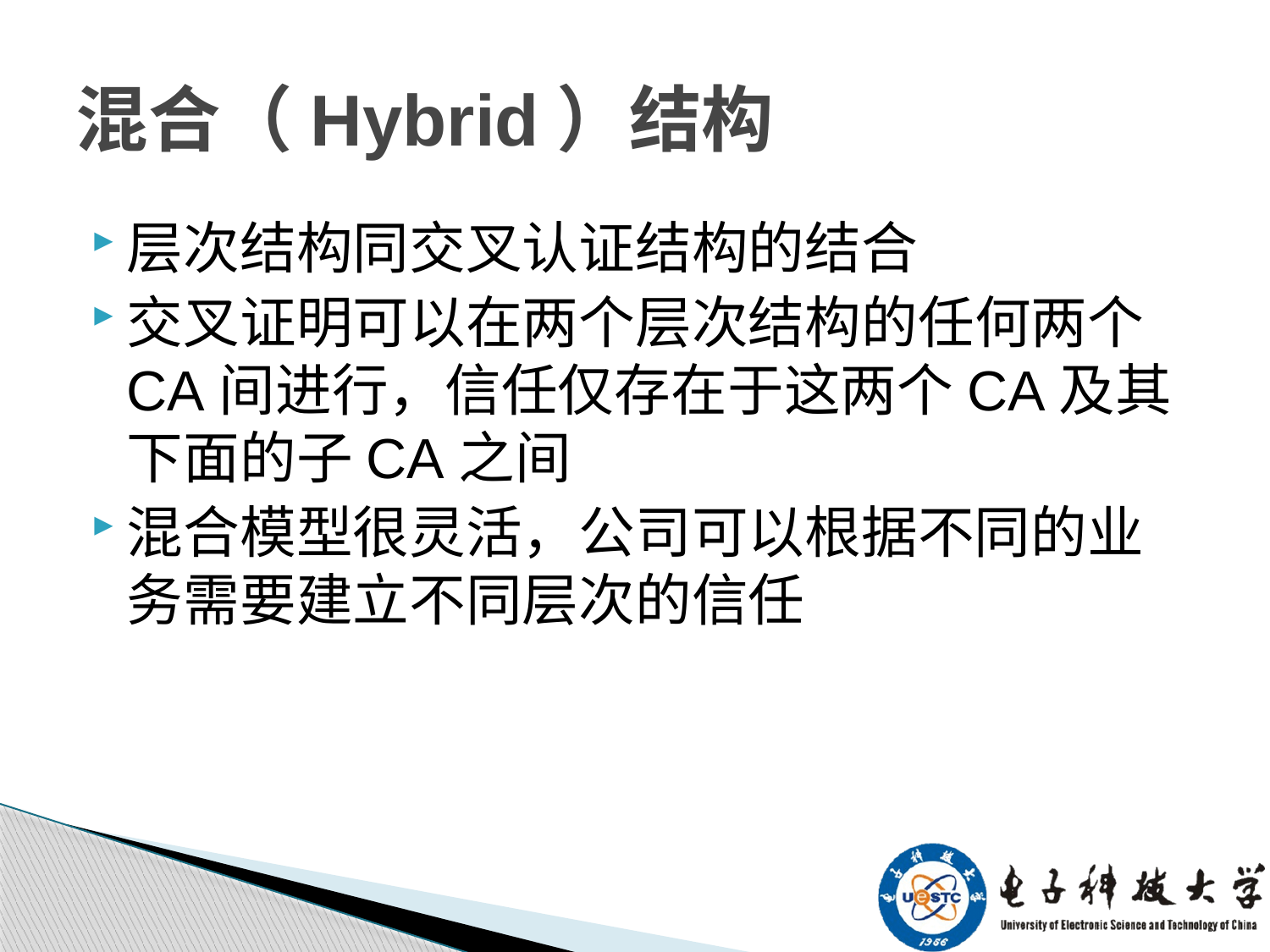

# 混合（Hybrid）结构
层次结构同交叉认证结构的结合
交叉证明可以在两个层次结构的任何两个CA间进行，信任仅存在于这两个CA及其下面的子CA之间
混合模型很灵活，公司可以根据不同的业务需要建立不同层次的信任